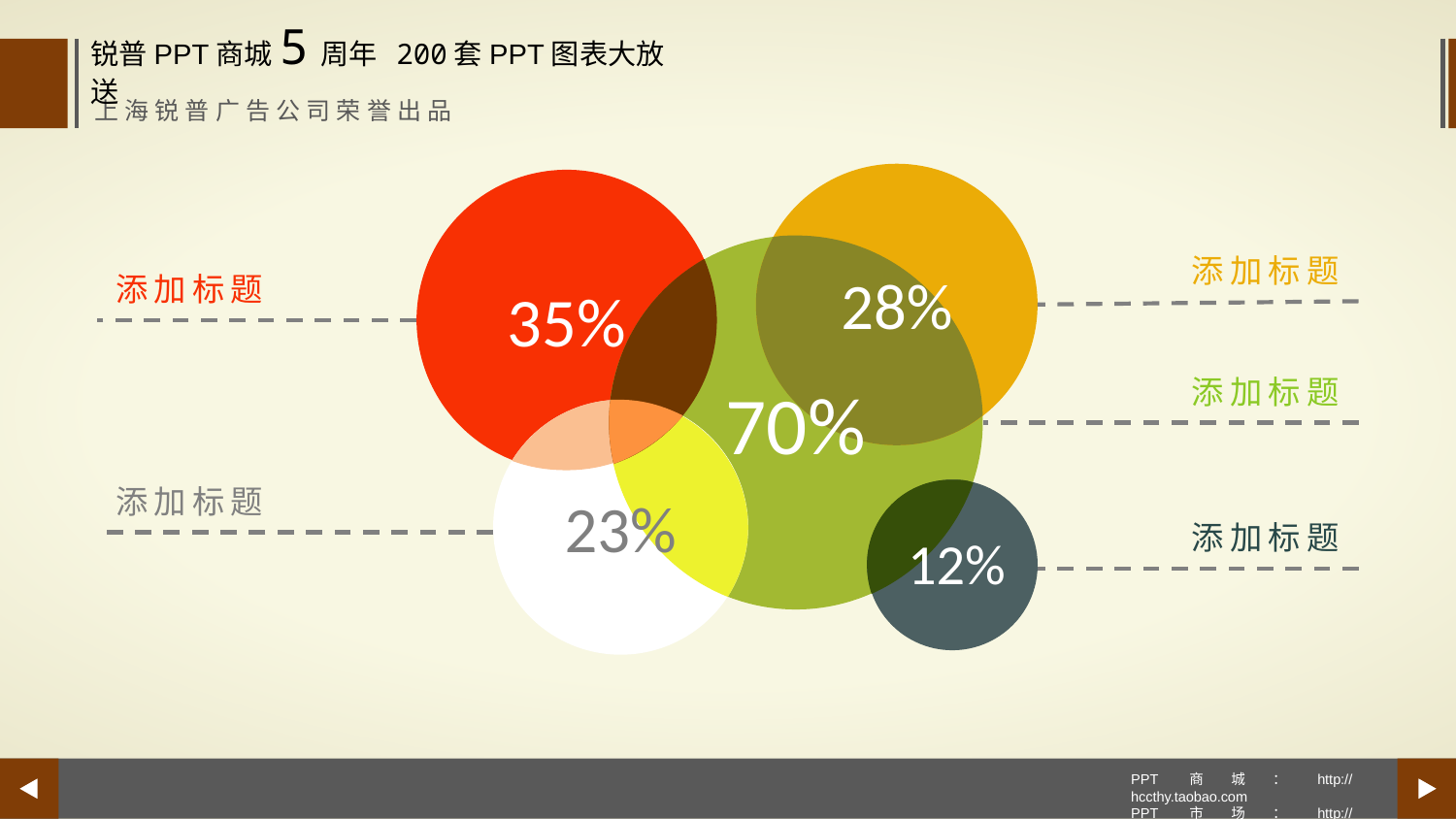

添加标题
28%

添加标题
35%
添加标题
70%

添加标题

23%
添加标题
12%